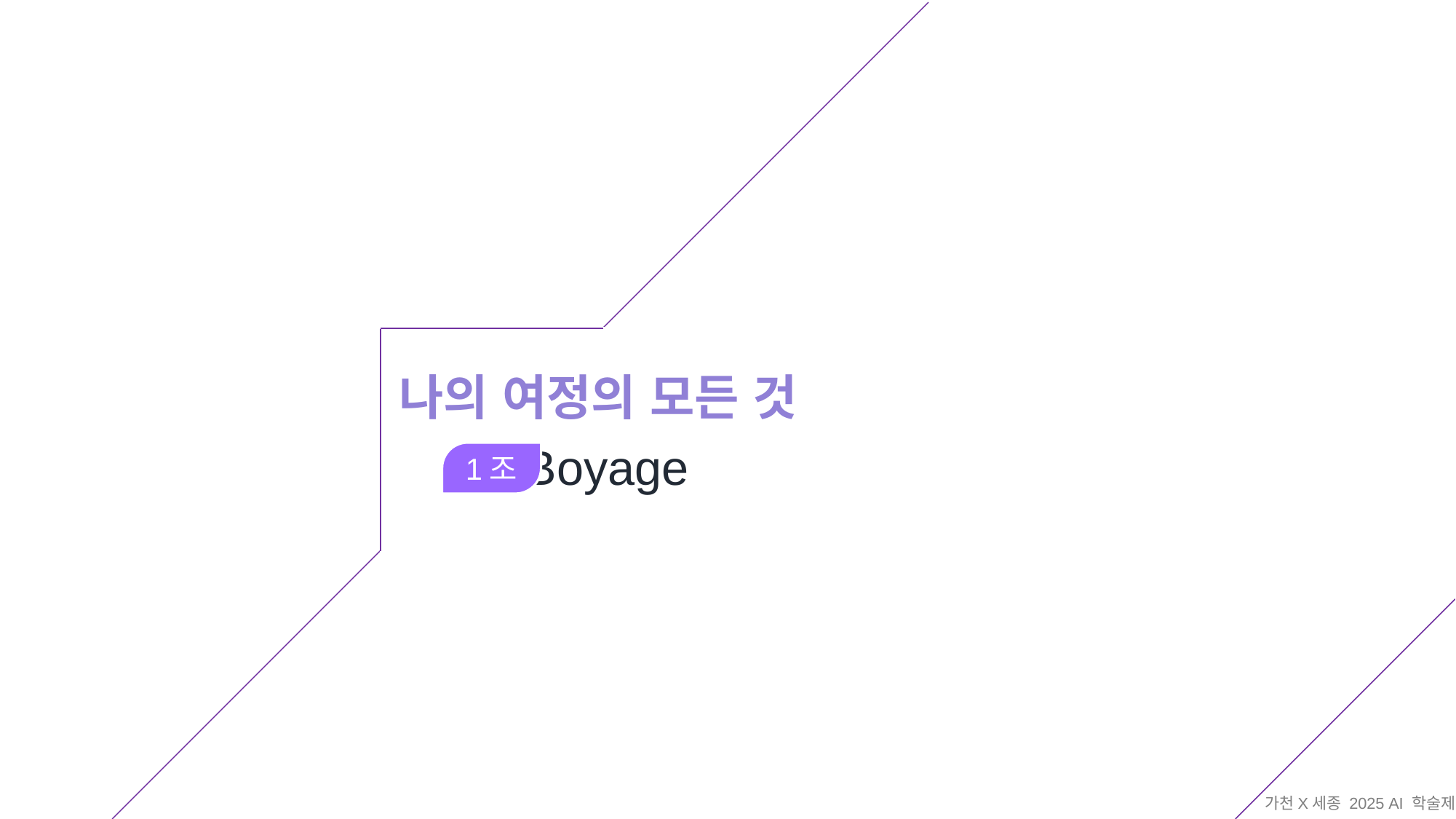

나의 여정의 모든 것
        Boyage

1조
가천X세종 2025 AI 학술제